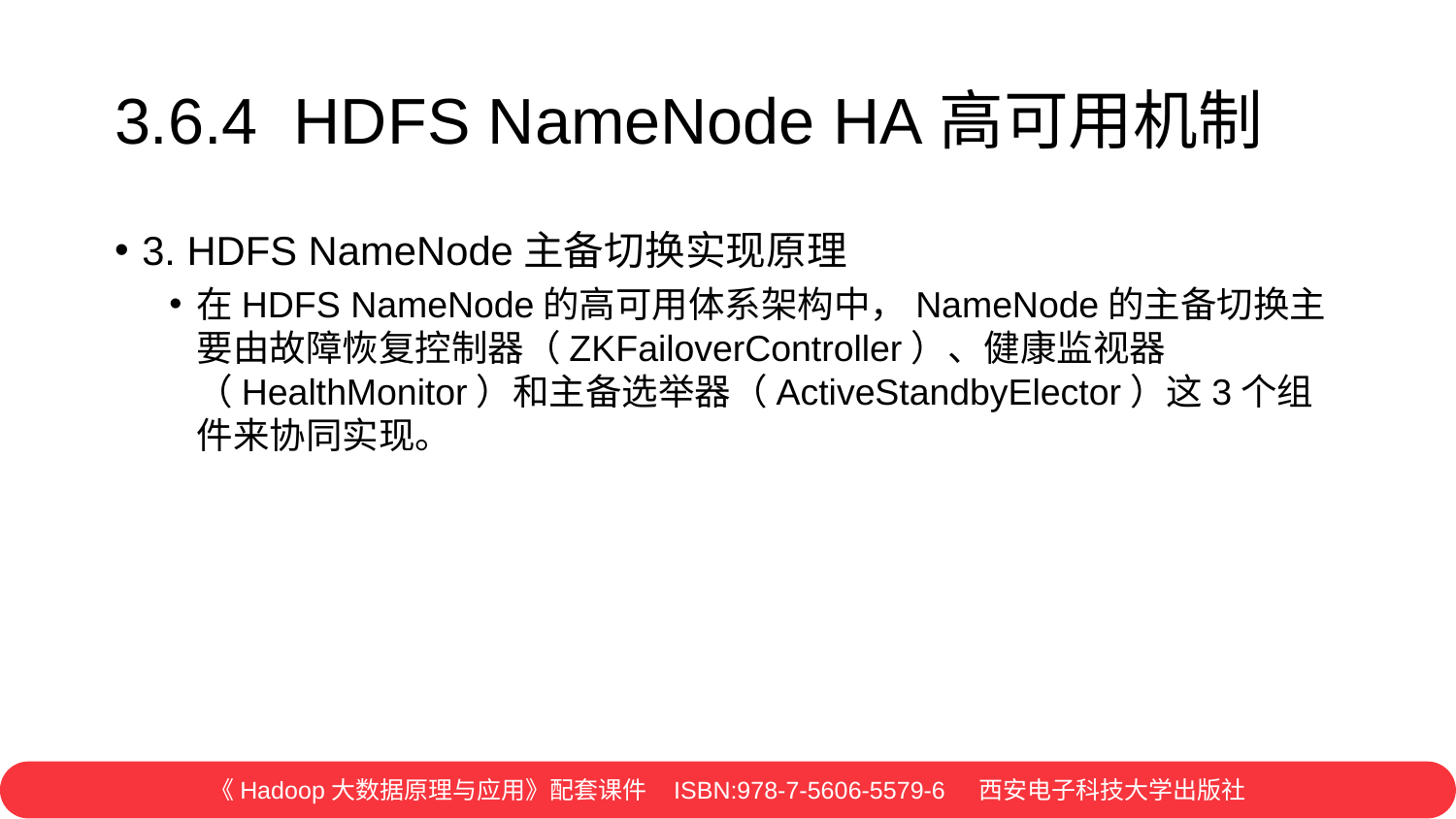

# 3.6.4  HDFS NameNode HA高可用机制
3. HDFS NameNode主备切换实现原理
在HDFS NameNode的高可用体系架构中，NameNode的主备切换主要由故障恢复控制器（ZKFailoverController）、健康监视器（HealthMonitor）和主备选举器（ActiveStandbyElector）这3个组件来协同实现。